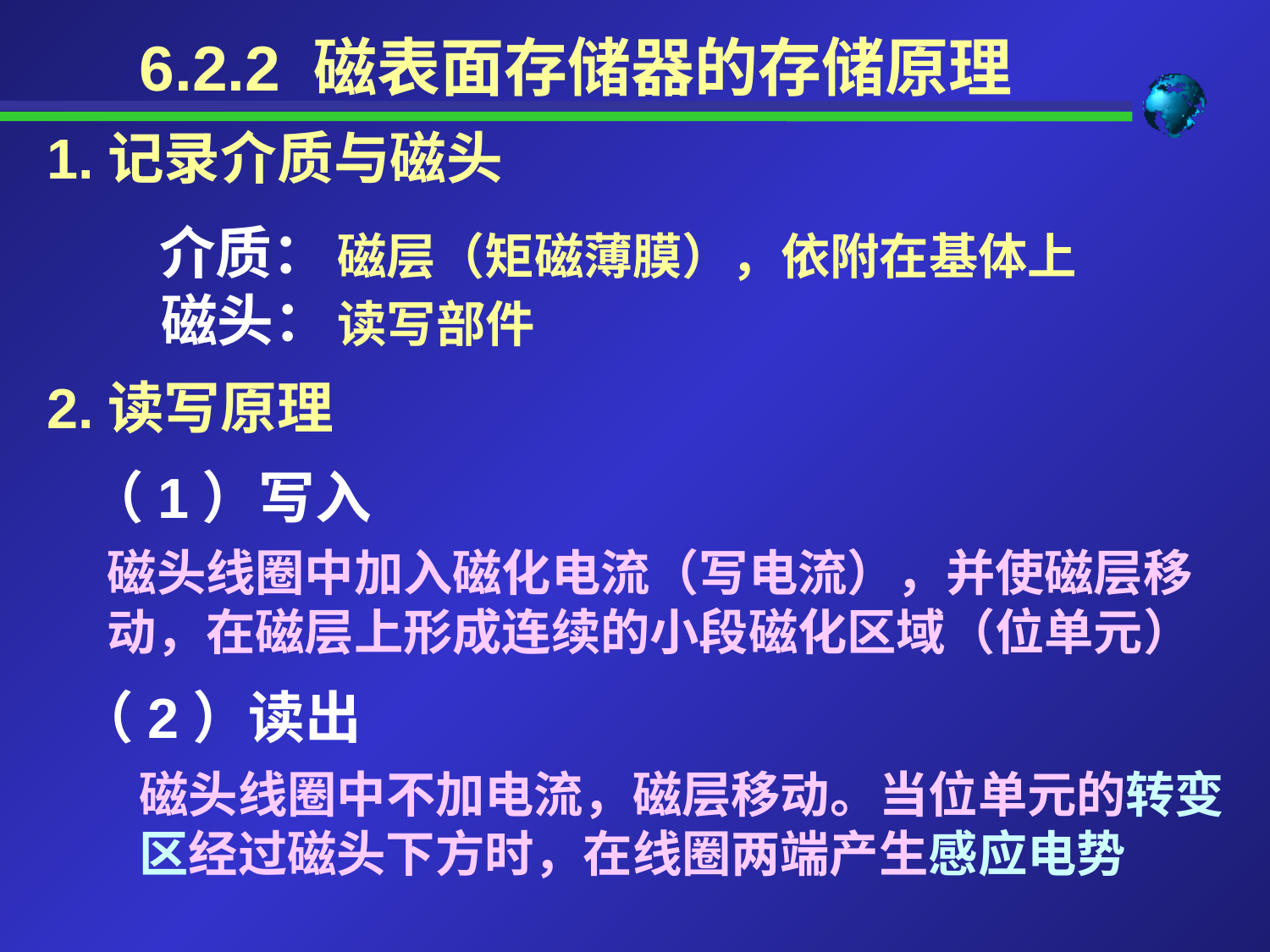

6.2.2 磁表面存储器的存储原理
1.记录介质与磁头
介质：
磁层（矩磁薄膜），依附在基体上
磁头：
读写部件
2.读写原理
（1）写入
磁头线圈中加入磁化电流（写电流），并使磁层移动，在磁层上形成连续的小段磁化区域（位单元）
（2）读出
磁头线圈中不加电流，磁层移动。当位单元的转变区经过磁头下方时，在线圈两端产生感应电势
21